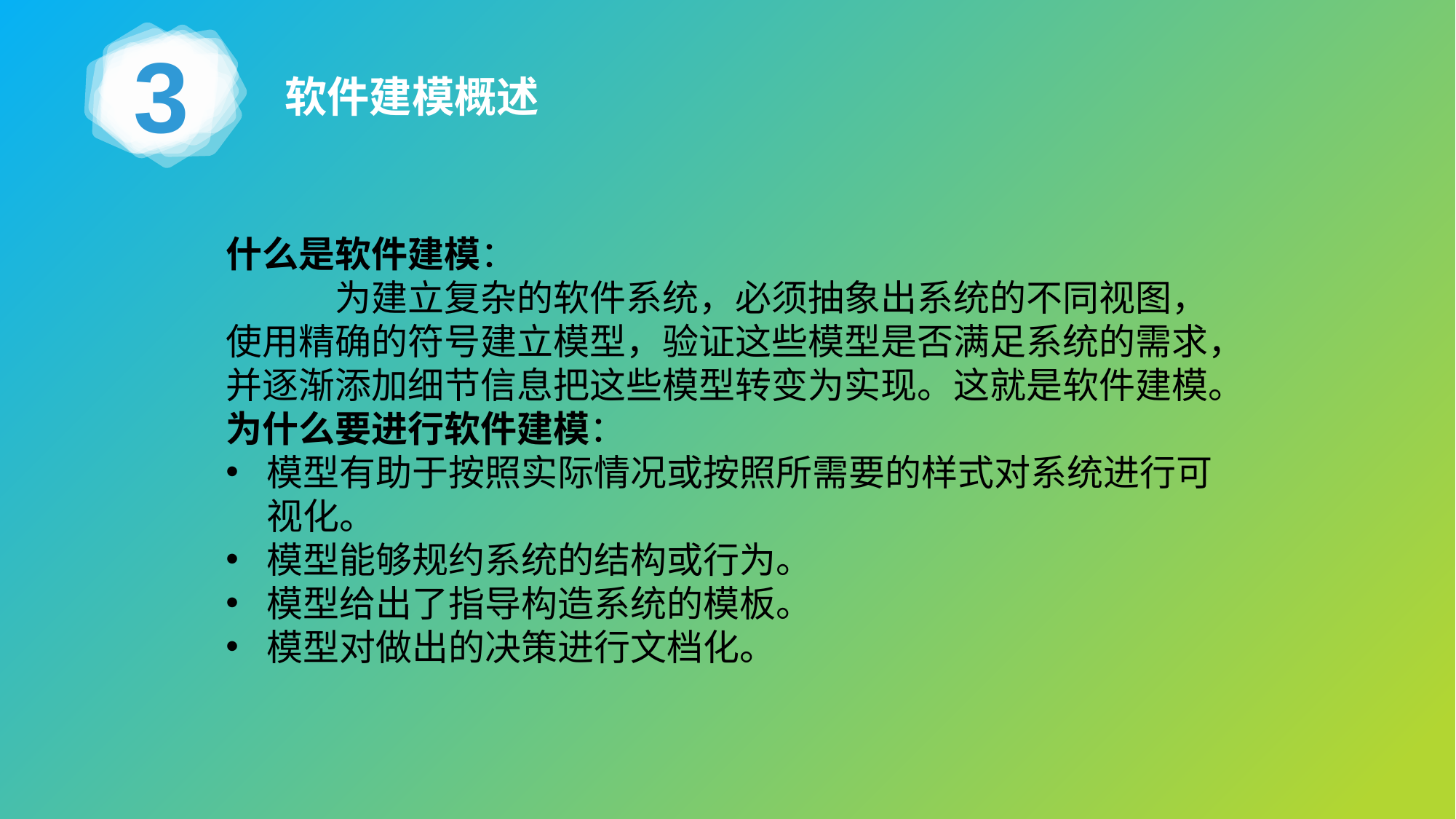

3

软件建模概述
什么是软件建模：
	为建立复杂的软件系统，必须抽象出系统的不同视图，使用精确的符号建立模型，验证这些模型是否满足系统的需求，并逐渐添加细节信息把这些模型转变为实现。这就是软件建模。
为什么要进行软件建模：
模型有助于按照实际情况或按照所需要的样式对系统进行可视化。
模型能够规约系统的结构或行为。
模型给出了指导构造系统的模板。
模型对做出的决策进行文档化。